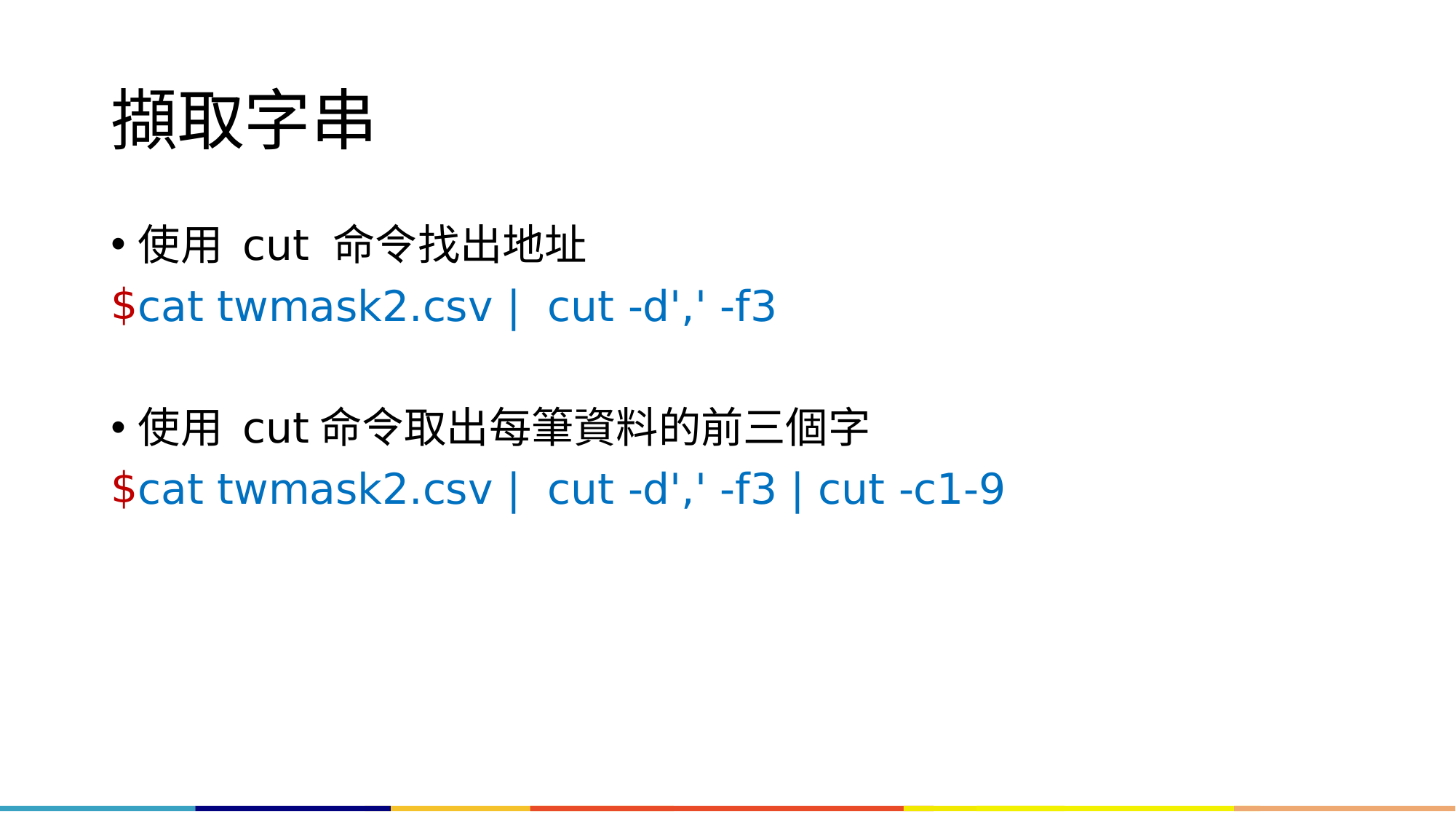

# 擷取字串
使用 cut 命令找出地址
cat twmask2.csv |  cut -d',' -f3

使用 cut命令取出每筆資料的前三個字
cat twmask2.csv |  cut -d',' -f3 | cut -c1-9